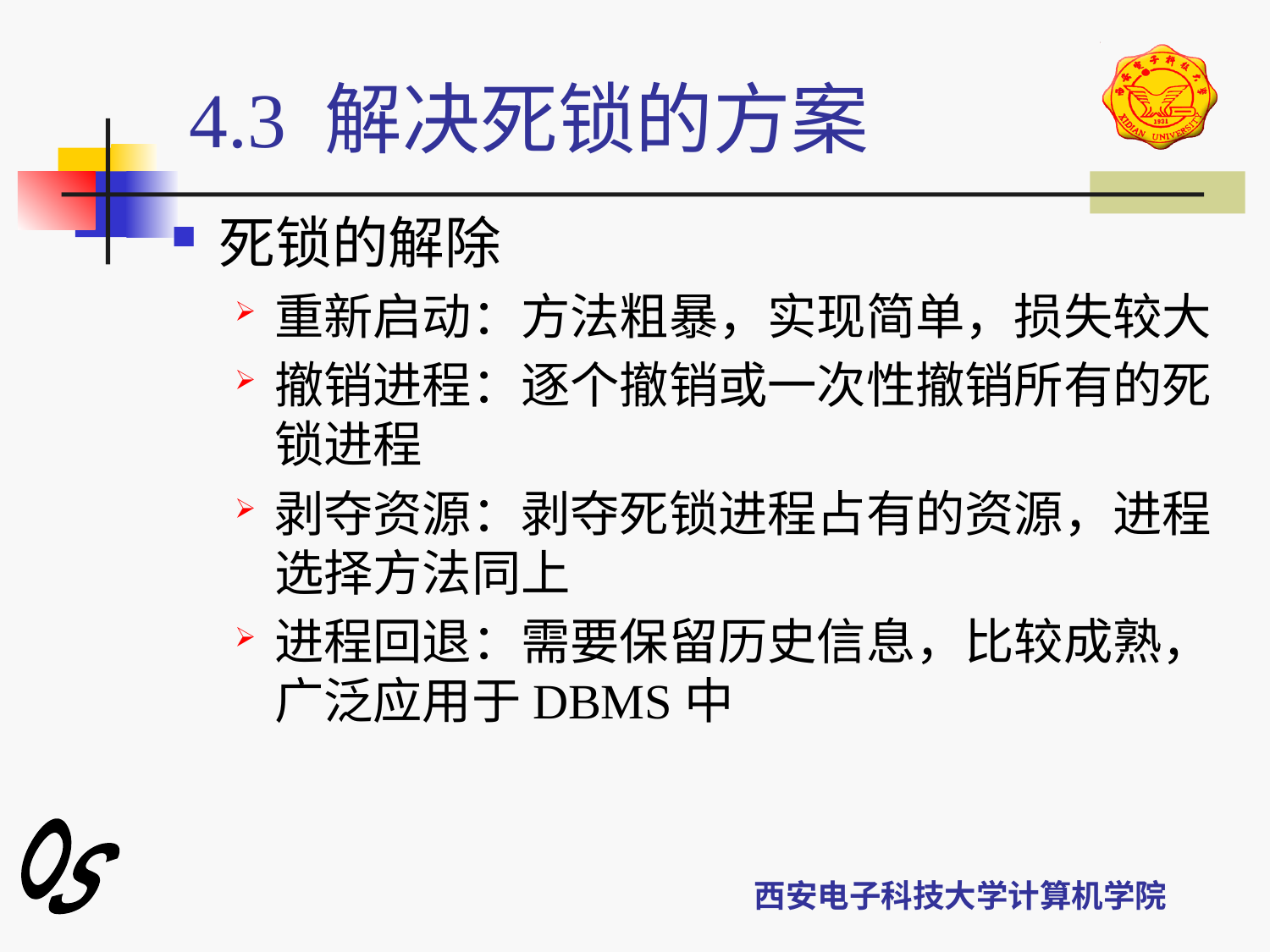

# 4.3 解决死锁的方案
死锁的解除
重新启动：方法粗暴，实现简单，损失较大
撤销进程：逐个撤销或一次性撤销所有的死锁进程
剥夺资源：剥夺死锁进程占有的资源，进程选择方法同上
进程回退：需要保留历史信息，比较成熟，广泛应用于DBMS中
37